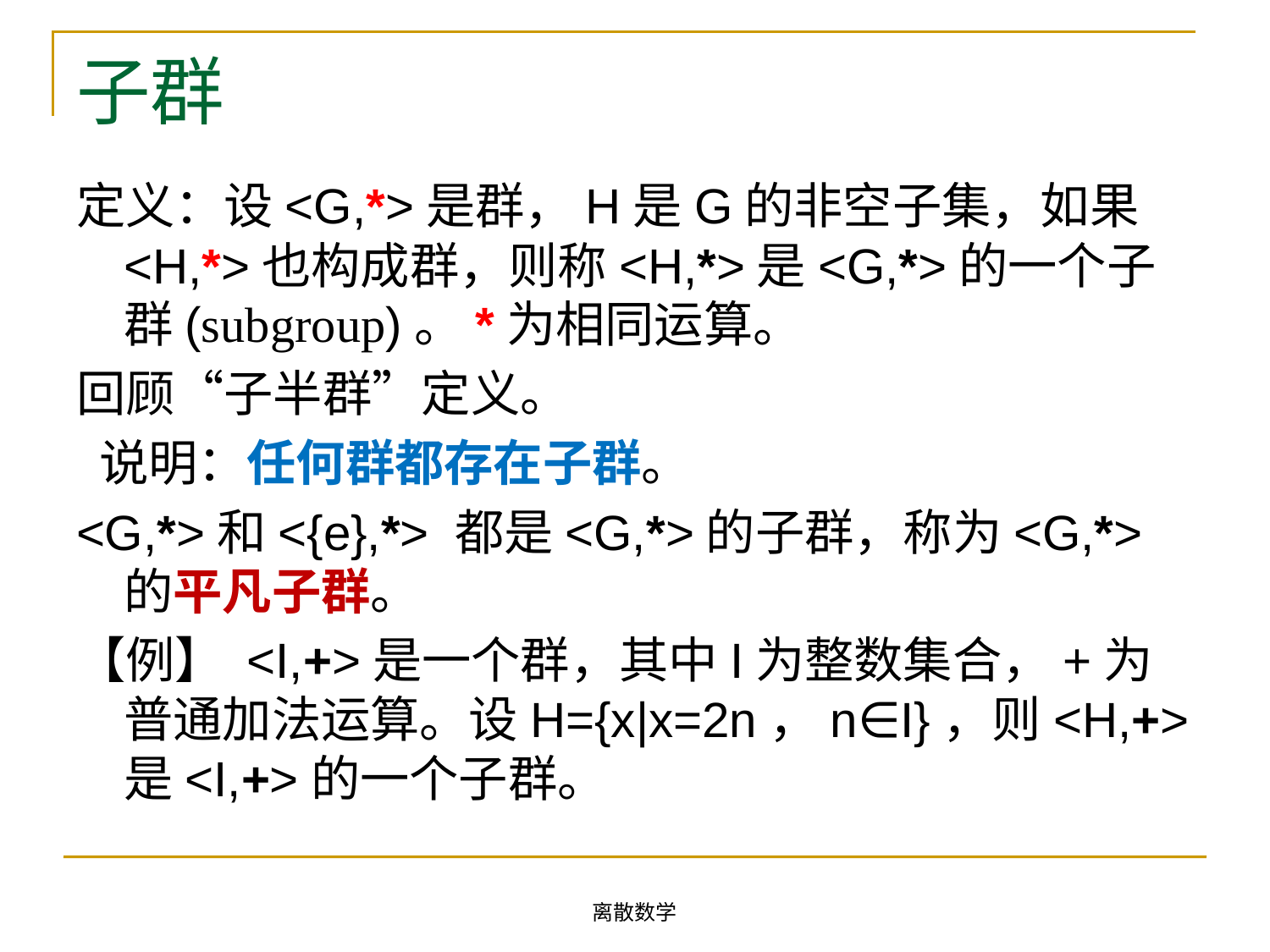

# 子群
定义：设<G,*>是群，H是G的非空子集，如果<H,*>也构成群，则称<H,*>是<G,*>的一个子群(subgroup)。*为相同运算。
回顾“子半群”定义。
 说明：任何群都存在子群。
<G,*>和<{e},*> 都是<G,*>的子群，称为<G,*>的平凡子群。
【例】 <I,+>是一个群，其中I为整数集合，+为普通加法运算。设H={x|x=2n，n∈I}，则<H,+>是<I,+>的一个子群。

2
离散数学